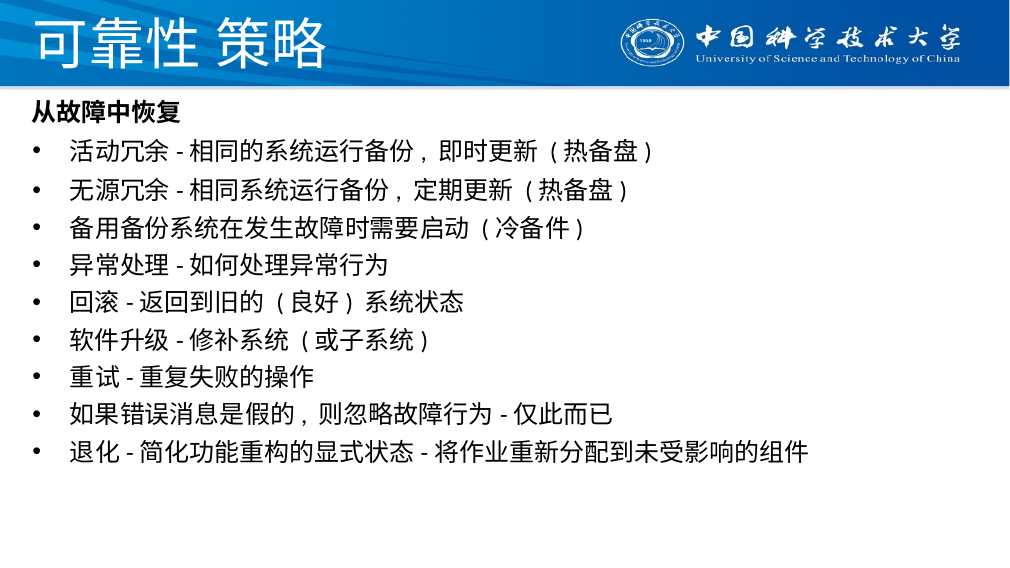

# 可靠性 策略
从故障中恢复
活动冗余-相同的系统运行备份, 即时更新 (热备盘)
无源冗余-相同系统运行备份, 定期更新 (热备盘)
备用备份系统在发生故障时需要启动 (冷备件)
异常处理-如何处理异常行为
回滚-返回到旧的 (良好) 系统状态
软件升级-修补系统 (或子系统)
重试-重复失败的操作
如果错误消息是假的, 则忽略故障行为-仅此而已
退化-简化功能重构的显式状态-将作业重新分配到未受影响的组件